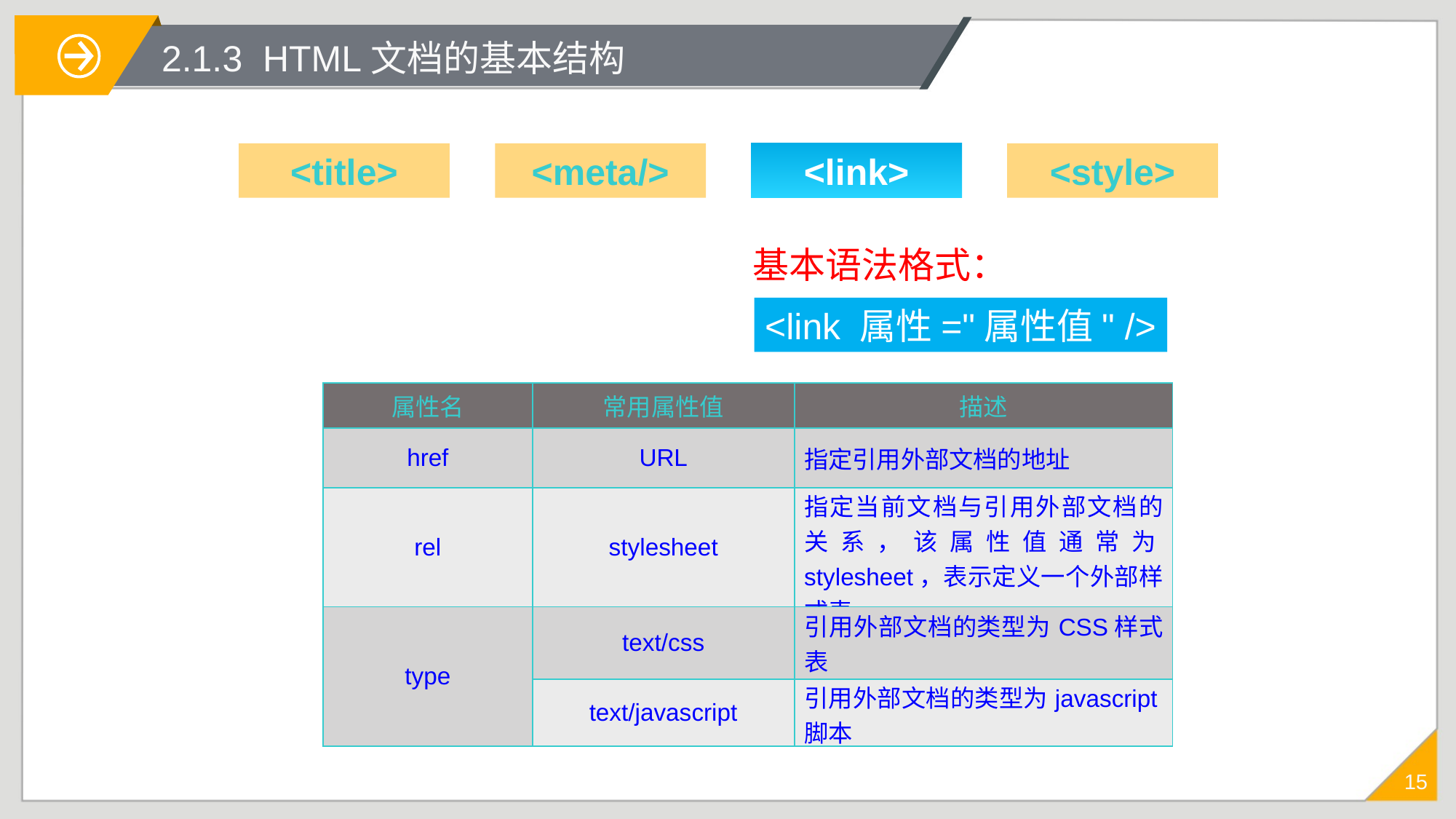

# 2.1.3  HTML文档的基本结构
<title>
<meta/>
<link>
<style>
基本语法格式：
<link 属性="属性值" />
| 属性名 | 常用属性值 | 描述 |
| --- | --- | --- |
| href | URL | 指定引用外部文档的地址 |
| rel | stylesheet | 指定当前文档与引用外部文档的关系，该属性值通常为stylesheet，表示定义一个外部样式表 |
| type | text/css | 引用外部文档的类型为CSS样式表 |
|  | text/javascript | 引用外部文档的类型为javascript脚本 |